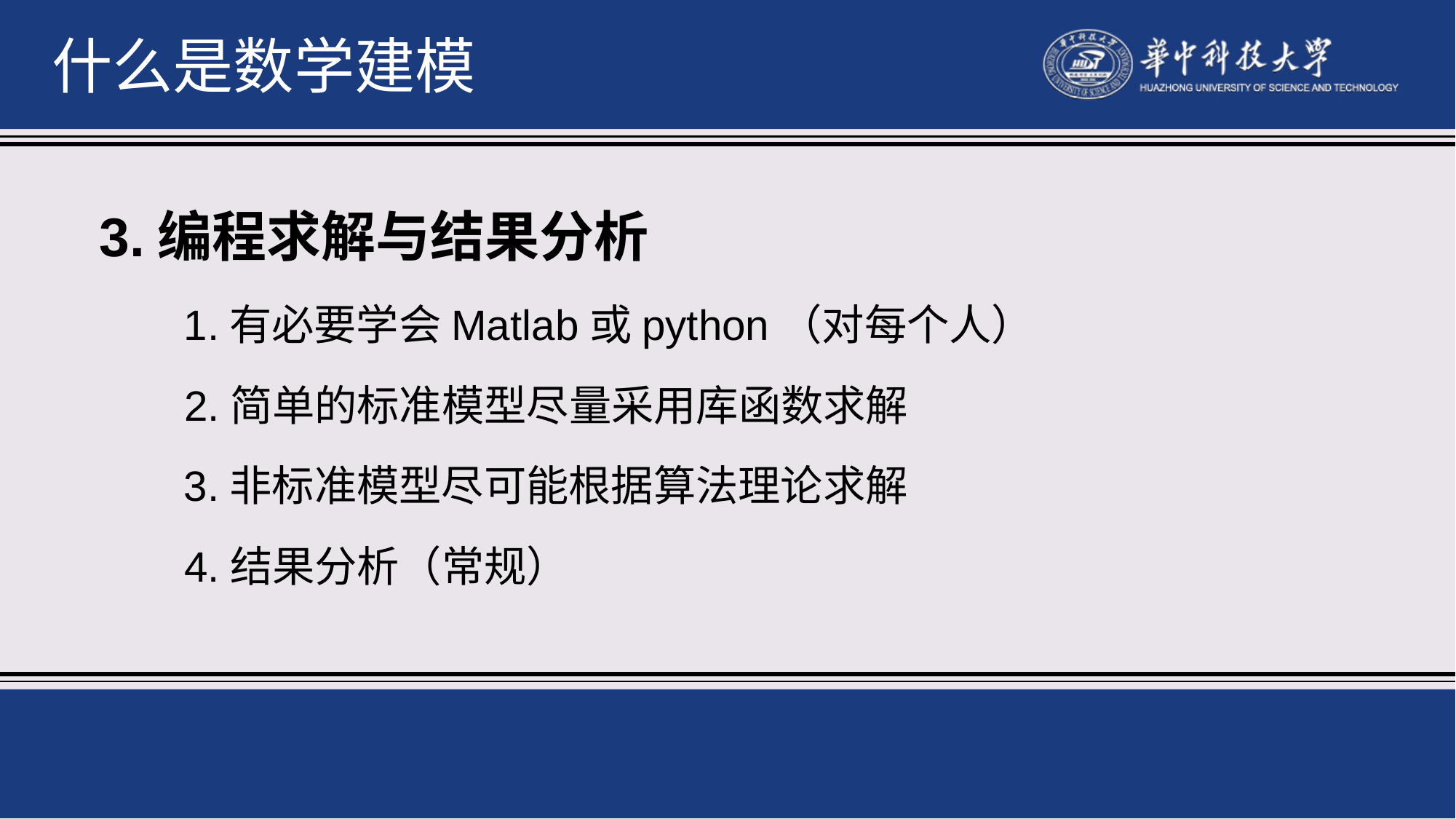

什么是数学建模
3.编程求解与结果分析
1.有必要学会Matlab或python（对每个人）
2.简单的标准模型尽量采用库函数求解
3.非标准模型尽可能根据算法理论求解
4.结果分析（常规）